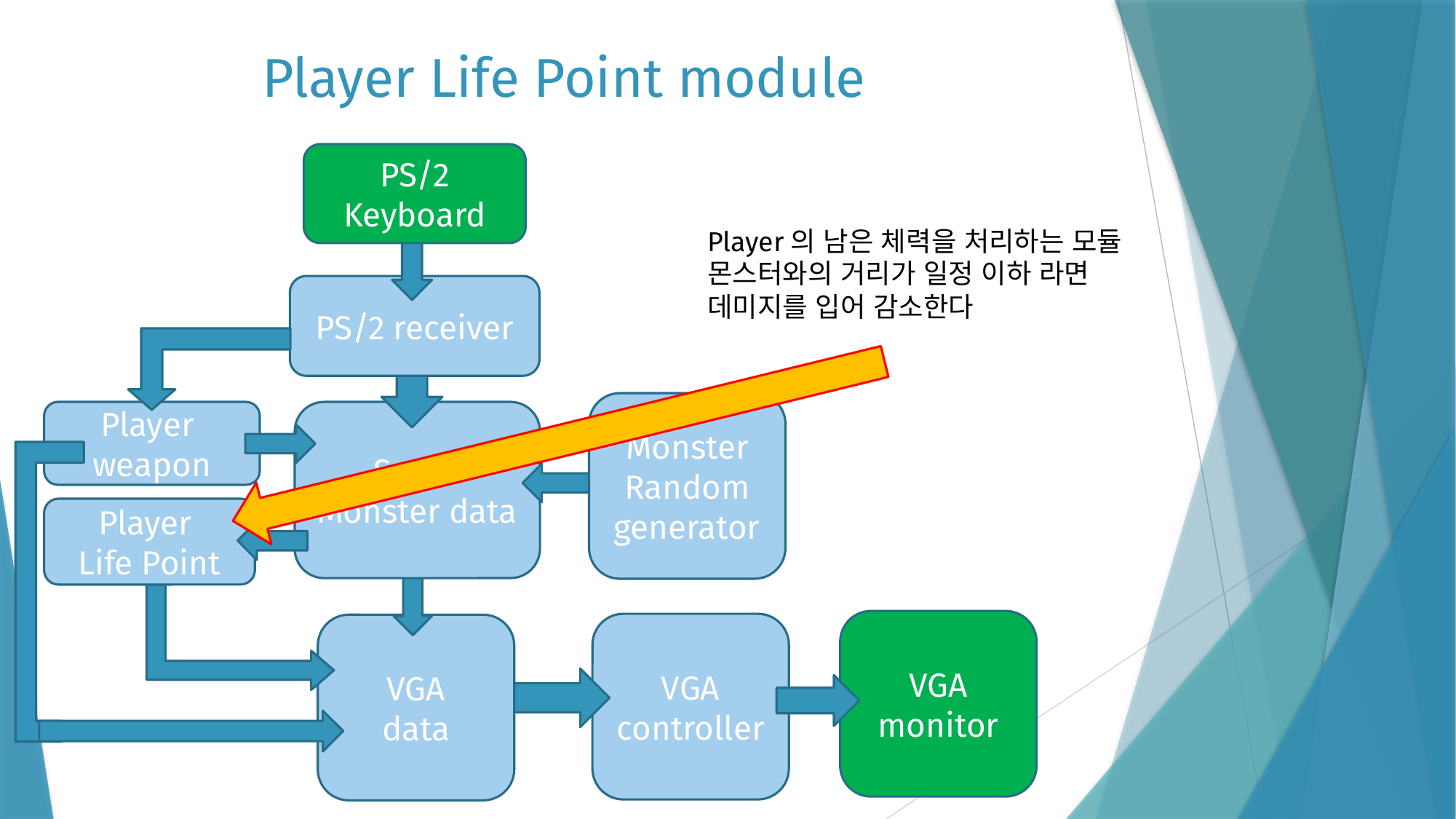

# Player Life Point module
PS/2
Keyboard

PS/2 receiver

Monster
Random generator
Player
weapon
Set of
Monster data

Player
Life Point

VGA monitor
VGA controller
VGA
data

Player의 남은 체력을 처리하는 모듈
몬스터와의 거리가 일정 이하 라면
데미지를 입어 감소한다